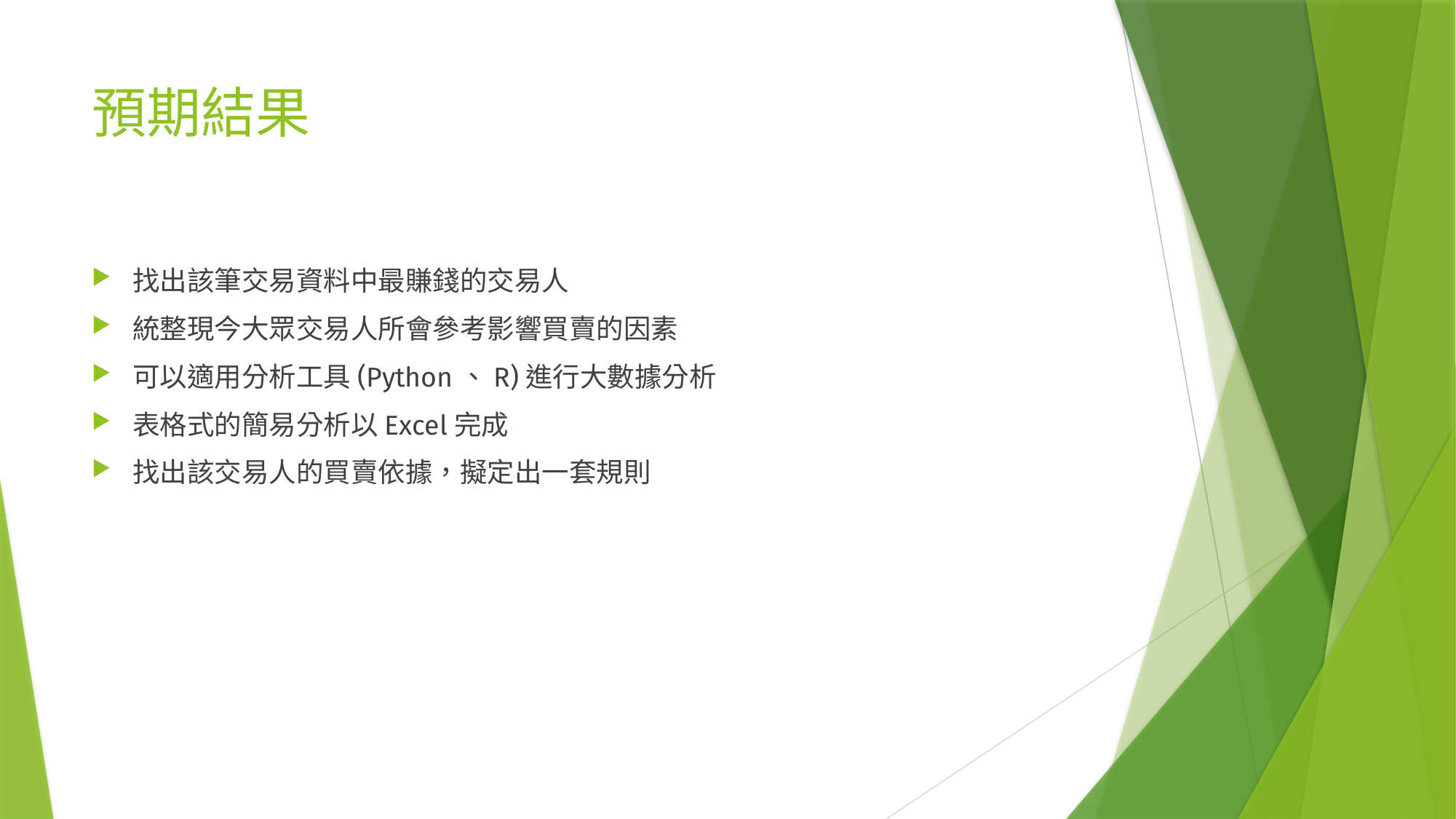

# 預期結果
找出該筆交易資料中最賺錢的交易人
統整現今大眾交易人所會參考影響買賣的因素
可以適用分析工具(Python、R)進行大數據分析
表格式的簡易分析以Excel完成
找出該交易人的買賣依據，擬定出一套規則